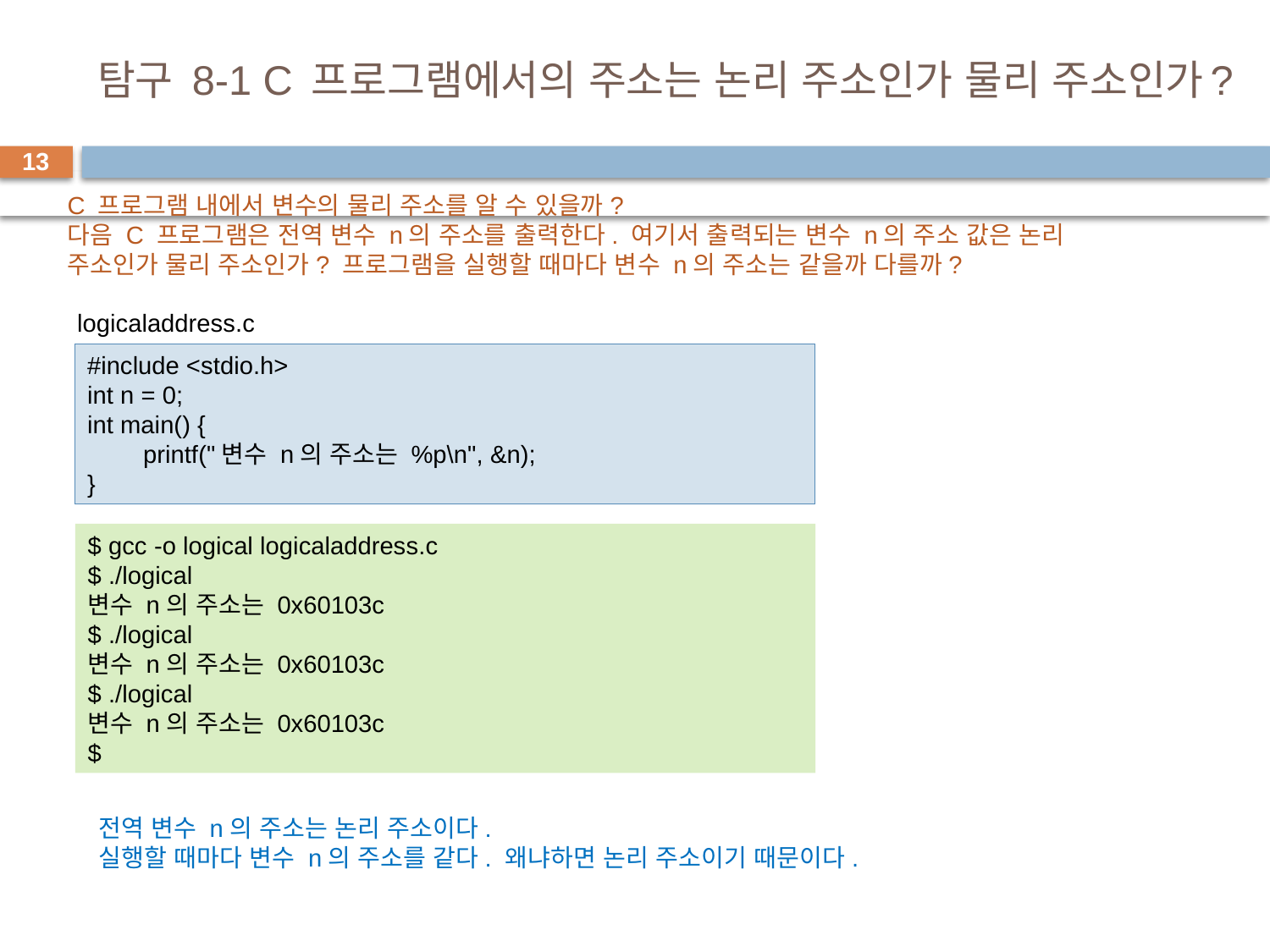

# 탐구 8-1 C 프로그램에서의 주소는 논리 주소인가 물리 주소인가?
13
C 프로그램 내에서 변수의 물리 주소를 알 수 있을까?
다음 C 프로그램은 전역 변수 n의 주소를 출력한다. 여기서 출력되는 변수 n의 주소 값은 논리 주소인가 물리 주소인가? 프로그램을 실행할 때마다 변수 n의 주소는 같을까 다를까?

logicaladdress.c
#include <stdio.h>
int n = 0;
int main() {
        printf("변수 n의 주소는 %p\n", &n);
}
$ gcc -o logical logicaladdress.c
$ ./logical
변수 n의 주소는 0x60103c
$ ./logical
변수 n의 주소는 0x60103c
$ ./logical
변수 n의 주소는 0x60103c
$
전역 변수 n의 주소는 논리 주소이다.
실행할 때마다 변수 n의 주소를 같다. 왜냐하면 논리 주소이기 때문이다.